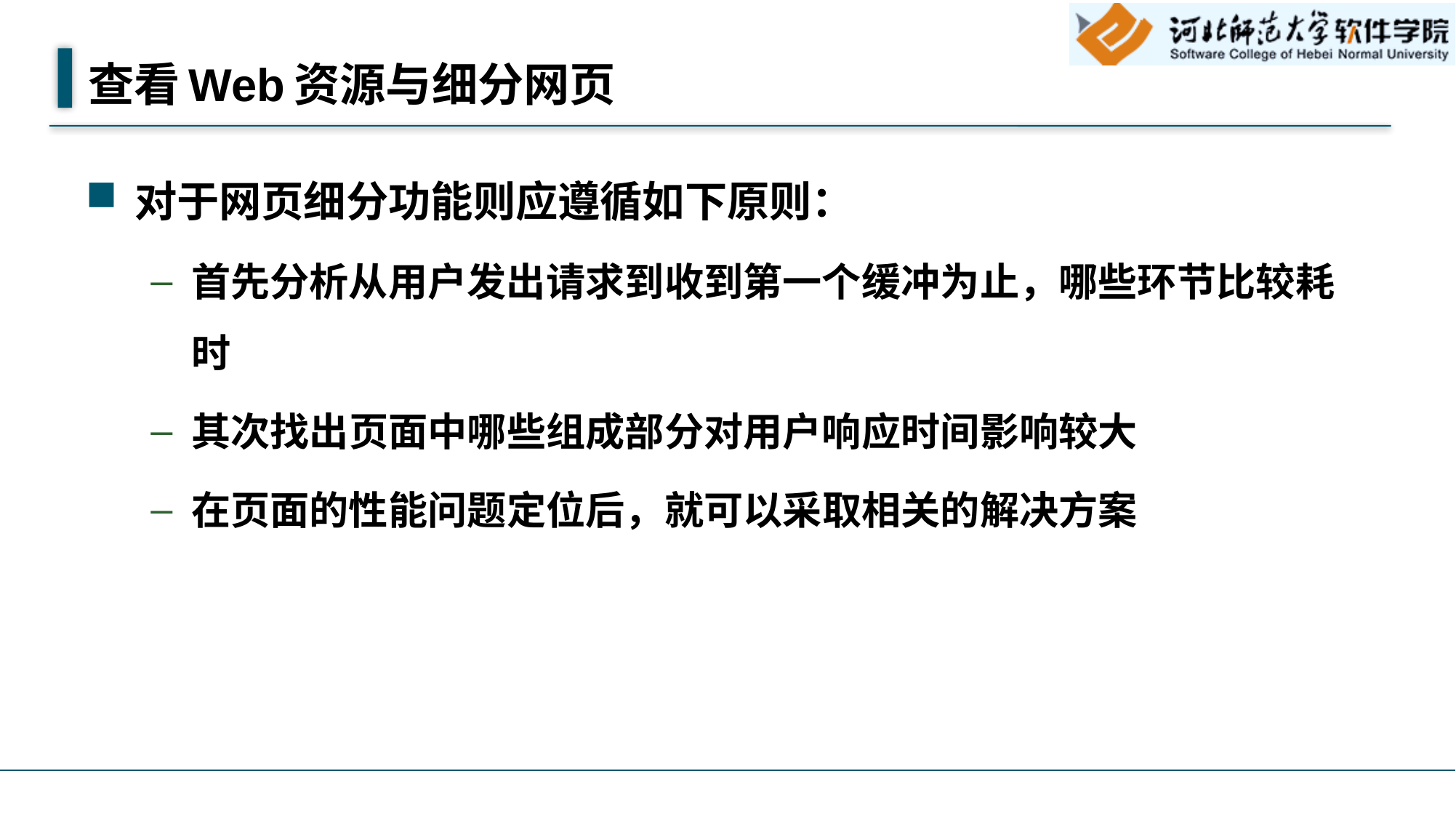

# 查看Web资源与细分网页
对于网页细分功能则应遵循如下原则：
首先分析从用户发出请求到收到第一个缓冲为止，哪些环节比较耗时
其次找出页面中哪些组成部分对用户响应时间影响较大
在页面的性能问题定位后，就可以采取相关的解决方案